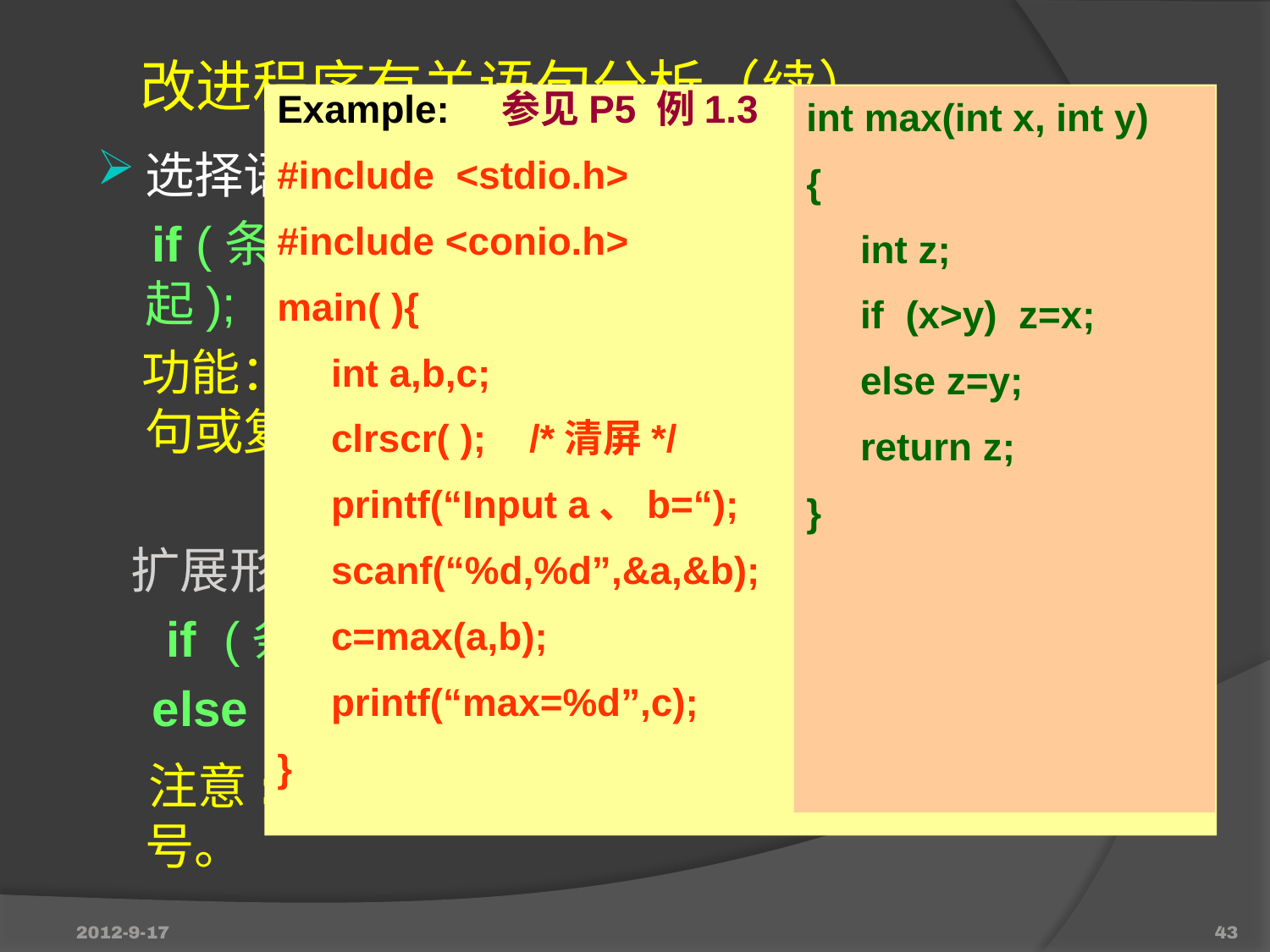

改进程序有关语句分析（续）
Example:    参见P5 例1.3
#include  <stdio.h>
#include <conio.h>
main( ){
     int a,b,c;
     clrscr( );    /*清屏*/
     printf(“Input a、b=“);
     scanf(“%d,%d”,&a,&b);
     c=max(a,b);
     printf(“max=%d”,c);
}
int max(int x, int y)
{
     int z;
     if  (x>y)  z=x;
     else z=y;
     return z;
}

选择语句
    if (条件表达式）语句或复合语句(用花括号括起);
   功能：如果条件表达式的值为真，就执行指定语句或复合语句。

  扩展形式： if … else 语句  （详见P91）
     if  (条件表达式)  语句或复合语句；
    else  语句或复合语句;
   注意:条件表达式必须用（）括起，且不能跟分号。
2012-9-17
43